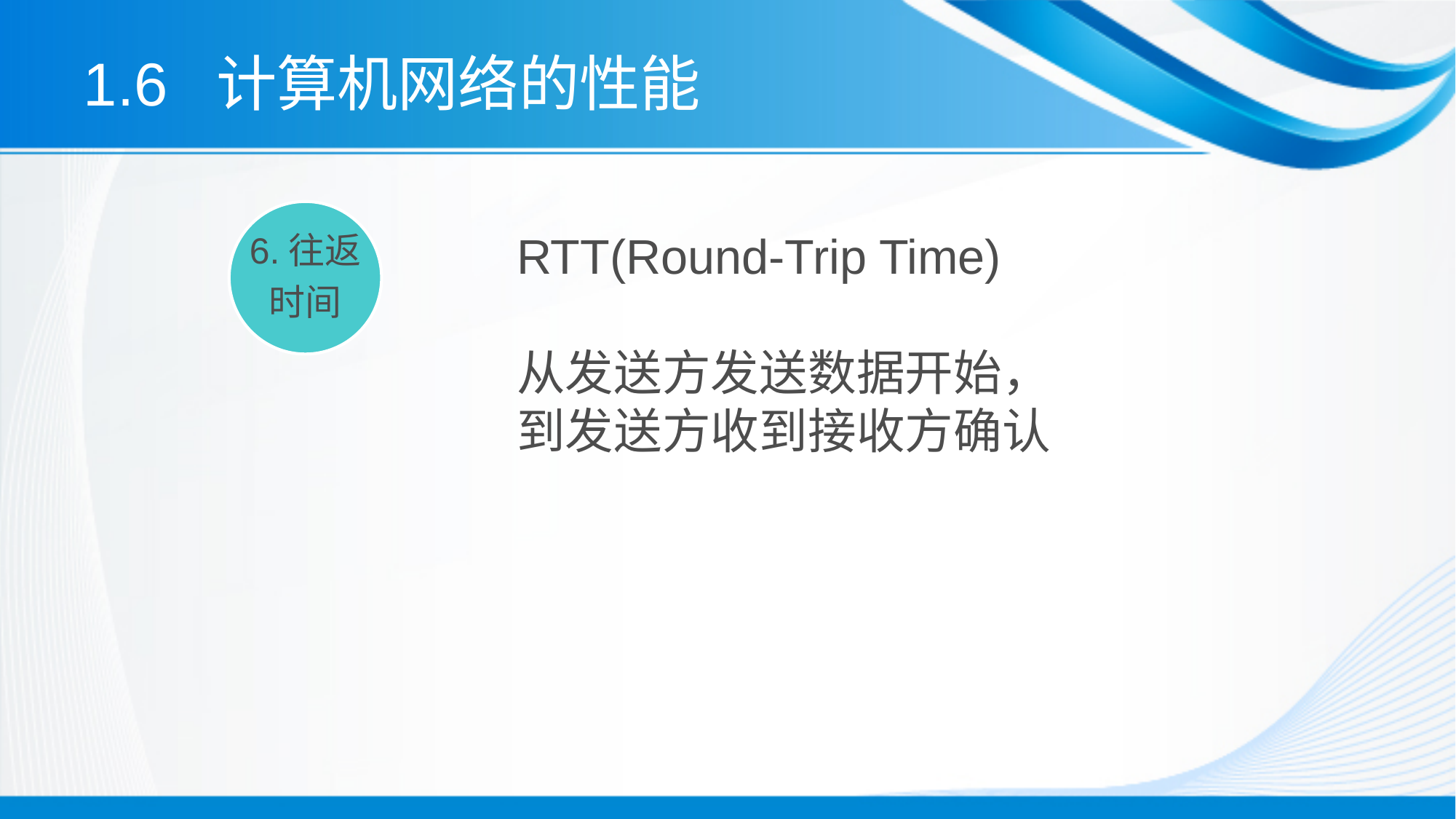

# 1.6  计算机网络的性能

6.往返
时间
RTT(Round-Trip Time)

从发送方发送数据开始，到发送方收到接收方确认